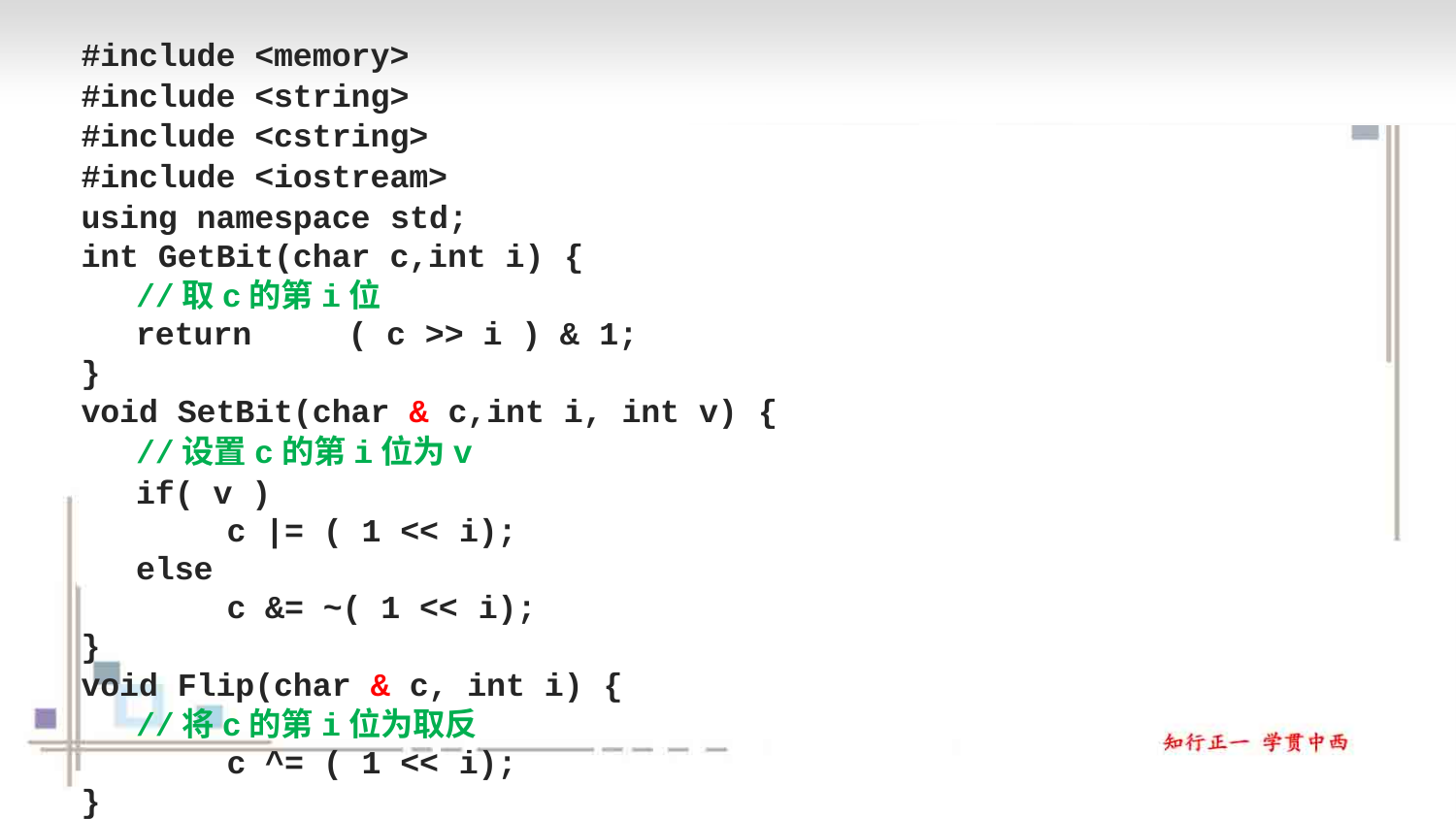

#include <memory>
#include <string>
#include <cstring>
#include <iostream>
using namespace std;
int GetBit(char c,int i) {
//取c的第i位
return	( c >> i ) & 1;
}
void SetBit(char & c,int i, int v) {
//设置c的第i位为v
if( v )
c |= ( 1 << i);
else
c &= ~( 1 << i);
}
void Flip(char & c, int i) {
//将c的第i位为取反
c ^= ( 1 << i);
}